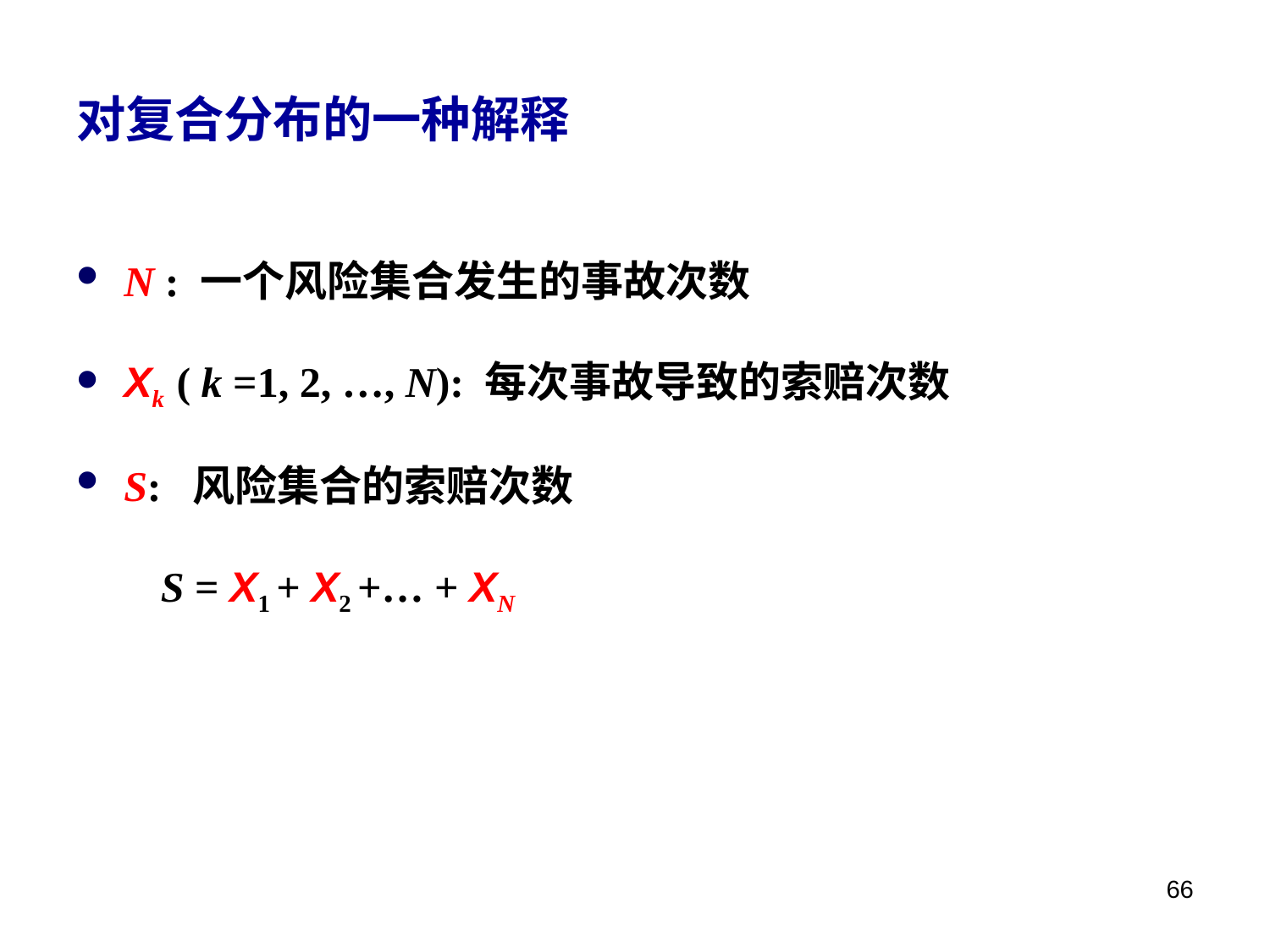

# 对复合分布的一种解释
N : 一个风险集合发生的事故次数
Xk  ( k =1, 2, …, N): 每次事故导致的索赔次数
S:  风险集合的索赔次数
        S = X1 + X2 +… + XN

66